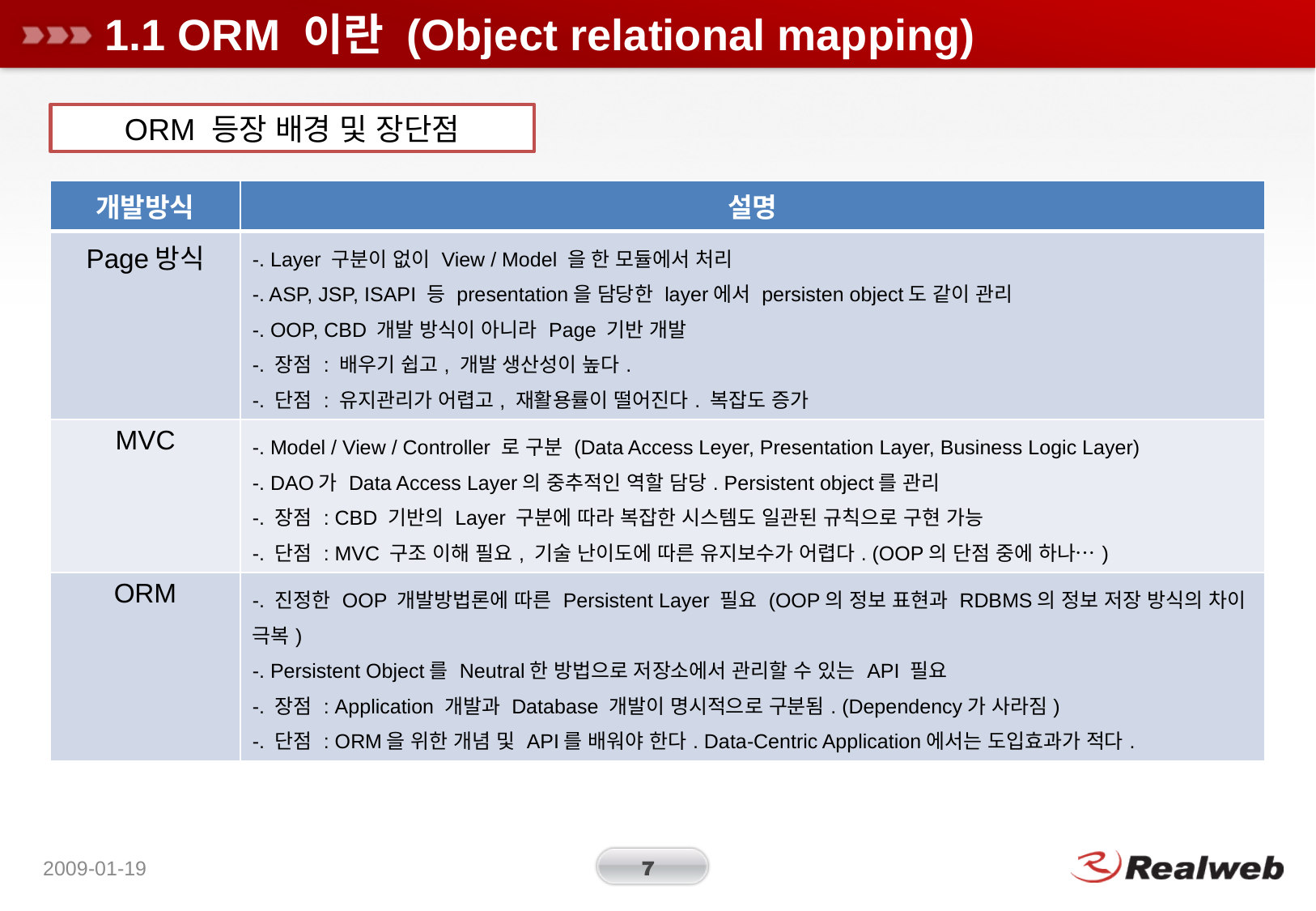

# 1.1 ORM 이란 (Object relational mapping)
ORM 등장 배경 및 장단점
| 개발방식 | 설명 |
| --- | --- |
| Page방식 | -. Layer 구분이 없이 View / Model 을 한 모듈에서 처리 -. ASP, JSP, ISAPI 등 presentation을 담당한 layer에서 persisten object도 같이 관리 -. OOP, CBD 개발 방식이 아니라 Page 기반 개발 -. 장점 : 배우기 쉽고, 개발 생산성이 높다. -. 단점 : 유지관리가 어렵고, 재활용률이 떨어진다. 복잡도 증가 |
| MVC | -. Model / View / Controller 로 구분 (Data Access Leyer, Presentation Layer, Business Logic Layer) -. DAO가 Data Access Layer의 중추적인 역할 담당. Persistent object를 관리 -. 장점 : CBD 기반의 Layer 구분에 따라 복잡한 시스템도 일관된 규칙으로 구현 가능 -. 단점 : MVC 구조 이해 필요, 기술 난이도에 따른 유지보수가 어렵다. (OOP의 단점 중에 하나…) |
| ORM | -. 진정한 OOP 개발방법론에 따른 Persistent Layer 필요 (OOP의 정보 표현과 RDBMS의 정보 저장 방식의 차이 극복) -. Persistent Object를 Neutral한 방법으로 저장소에서 관리할 수 있는 API 필요 -. 장점 : Application 개발과 Database 개발이 명시적으로 구분됨. (Dependency가 사라짐) -. 단점 : ORM을 위한 개념 및 API를 배워야 한다. Data-Centric Application에서는 도입효과가 적다. |
2009-01-19
7